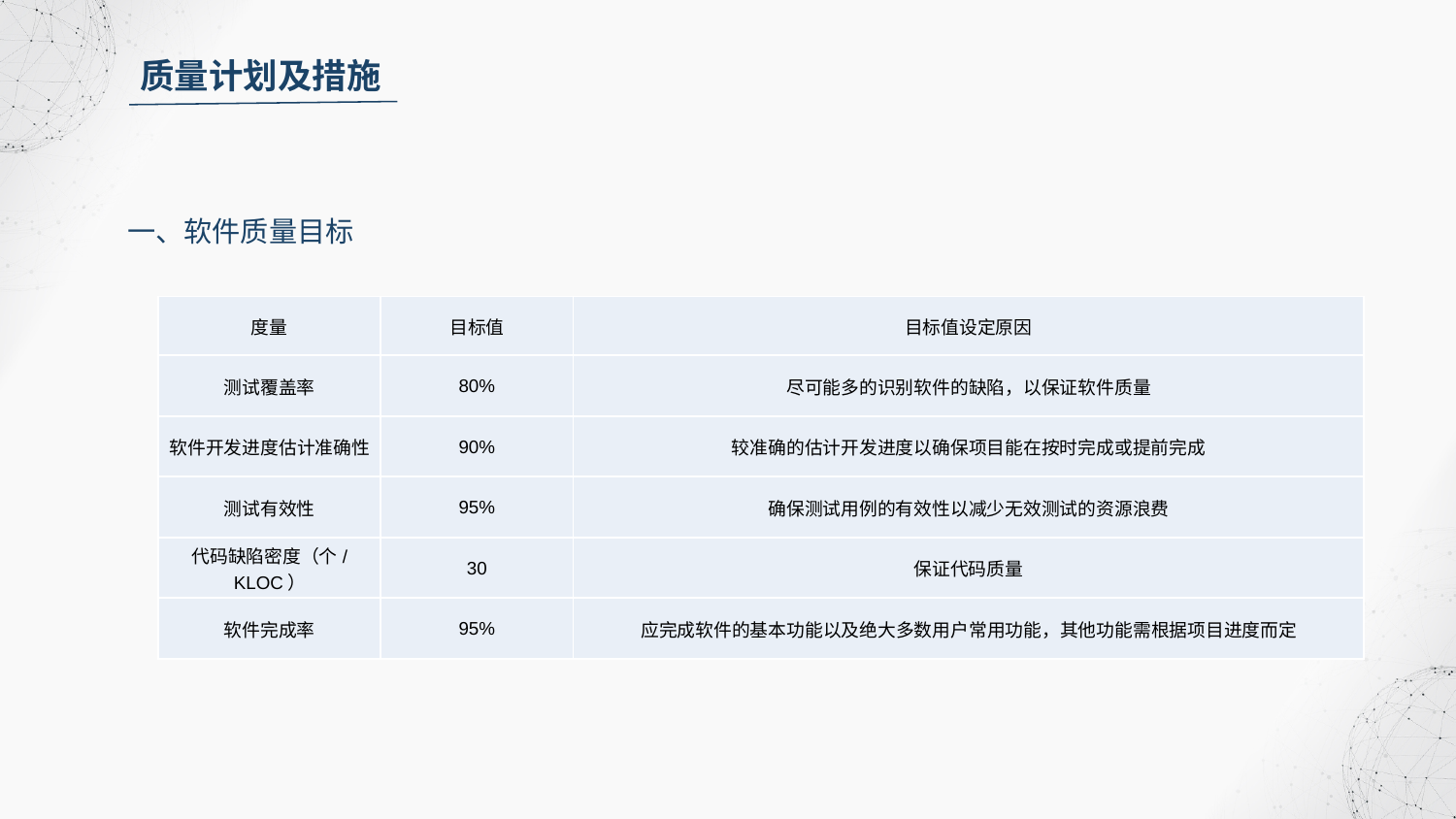

质量计划及措施
一、软件质量目标
| 度量 | 目标值 | 目标值设定原因 |
| --- | --- | --- |
| 测试覆盖率 | 80% | 尽可能多的识别软件的缺陷，以保证软件质量 |
| 软件开发进度估计准确性 | 90% | 较准确的估计开发进度以确保项目能在按时完成或提前完成 |
| 测试有效性 | 95% | 确保测试用例的有效性以减少无效测试的资源浪费 |
| 代码缺陷密度（个/KLOC） | 30 | 保证代码质量 |
| 软件完成率 | 95% | 应完成软件的基本功能以及绝大多数用户常用功能，其他功能需根据项目进度而定 |